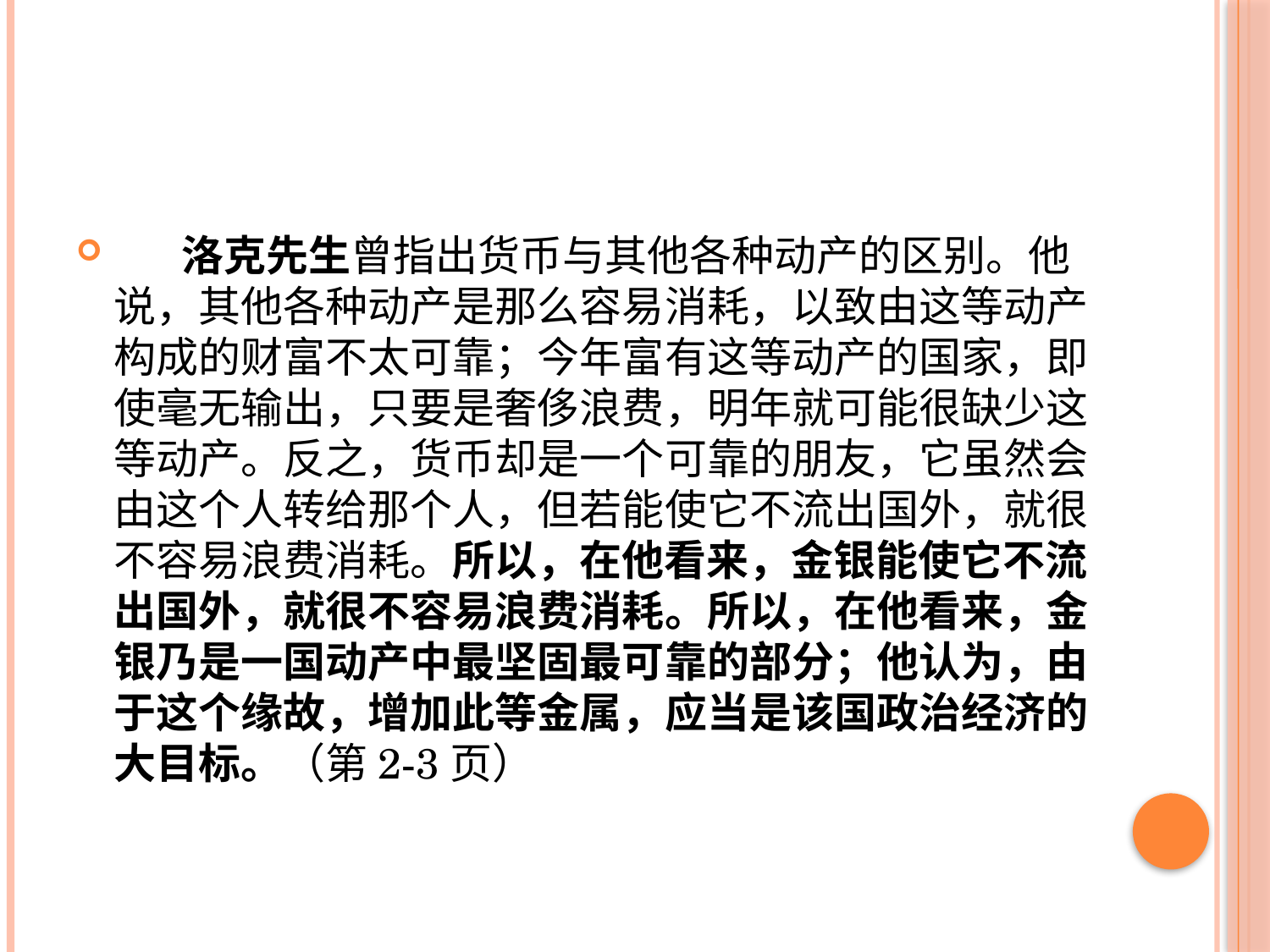

#
      洛克先生曾指出货币与其他各种动产的区别。他说，其他各种动产是那么容易消耗，以致由这等动产构成的财富不太可靠；今年富有这等动产的国家，即使毫无输出，只要是奢侈浪费，明年就可能很缺少这等动产。反之，货币却是一个可靠的朋友，它虽然会由这个人转给那个人，但若能使它不流出国外，就很不容易浪费消耗。所以，在他看来，金银能使它不流出国外，就很不容易浪费消耗。所以，在他看来，金银乃是一国动产中最坚固最可靠的部分；他认为，由于这个缘故，增加此等金属，应当是该国政治经济的大目标。（第2-3页）